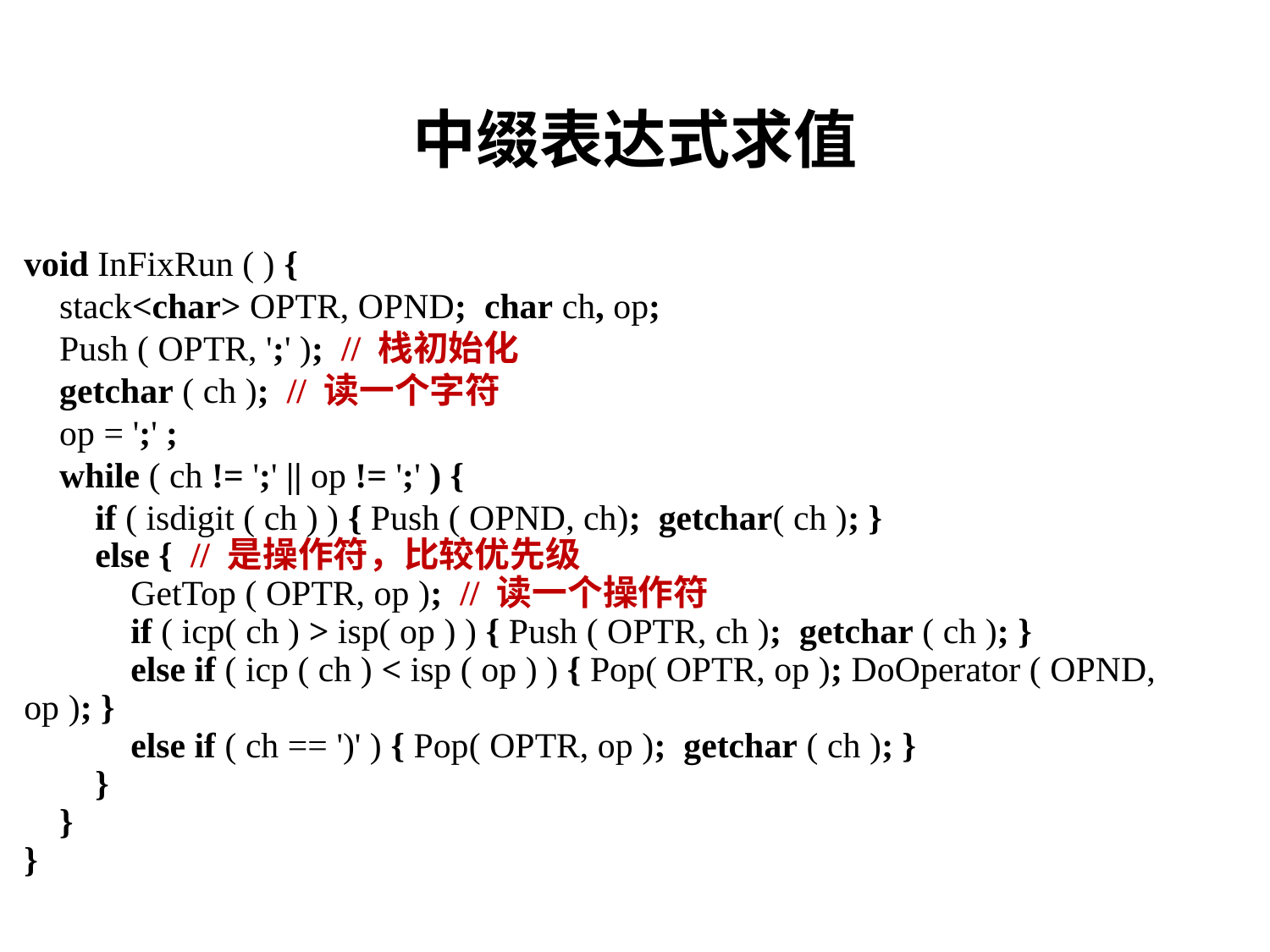

# 中缀表达式求值
void InFixRun ( ) {
    stack<char> OPTR, OPND;  char ch, op;
    Push ( OPTR, ';' );  // 栈初始化
    getchar ( ch );  // 读一个字符
    op = ';' ;
    while ( ch != ';' || op != ';' ) {
        if ( isdigit ( ch ) ) { Push ( OPND, ch);  getchar( ch ); }
        else {  // 是操作符，比较优先级
            GetTop ( OPTR, op );  // 读一个操作符
            if ( icp( ch ) > isp( op ) ) { Push ( OPTR, ch );  getchar ( ch ); }
            else if ( icp ( ch ) < isp ( op ) ) { Pop( OPTR, op ); DoOperator ( OPND, op ); }
            else if ( ch == ')' ) { Pop( OPTR, op );  getchar ( ch ); }
        }
    }
}